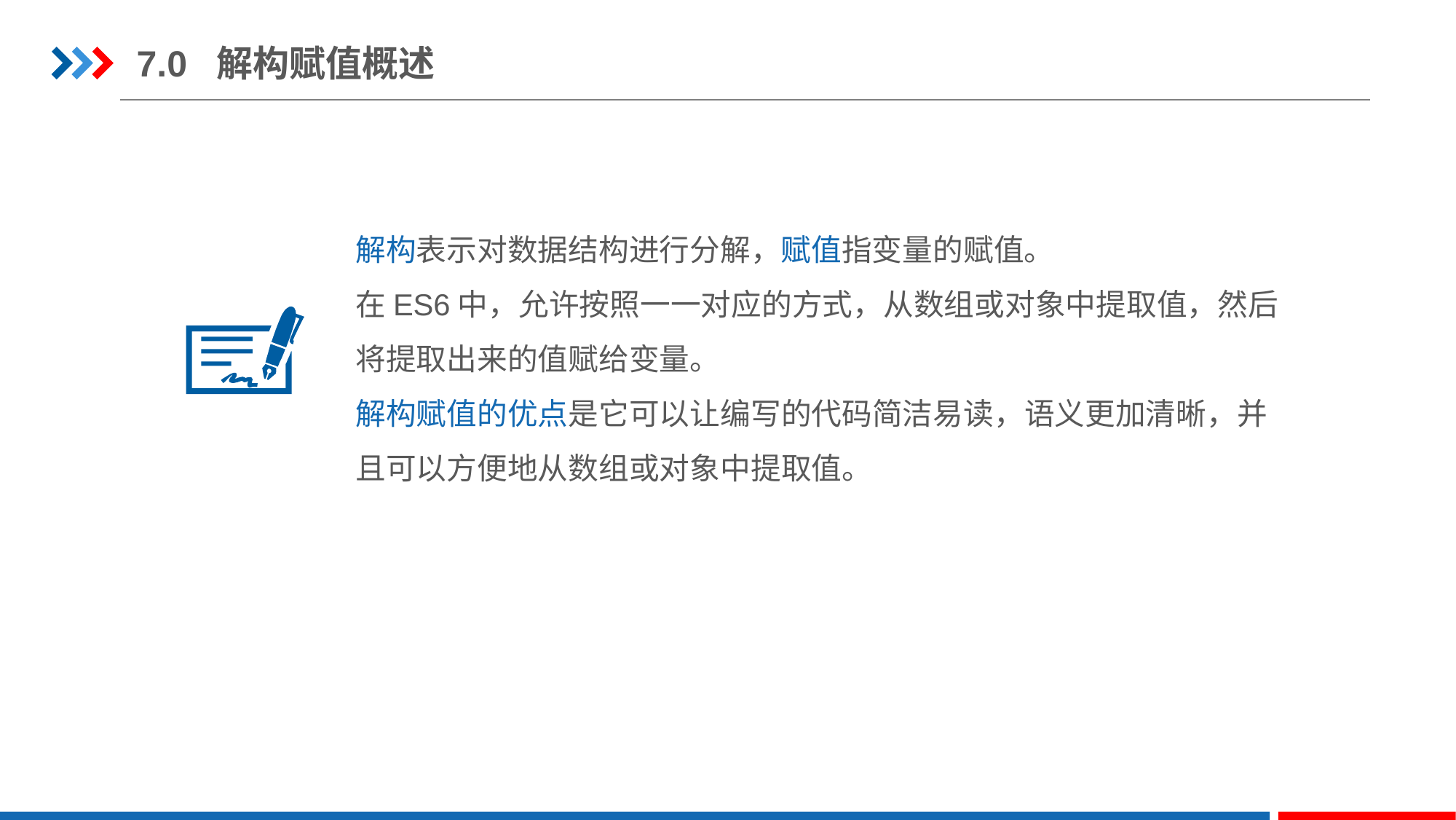

7.0  解构赋值概述
解构表示对数据结构进行分解，赋值指变量的赋值。
在ES6中，允许按照一一对应的方式，从数组或对象中提取值，然后将提取出来的值赋给变量。
解构赋值的优点是它可以让编写的代码简洁易读，语义更加清晰，并且可以方便地从数组或对象中提取值。